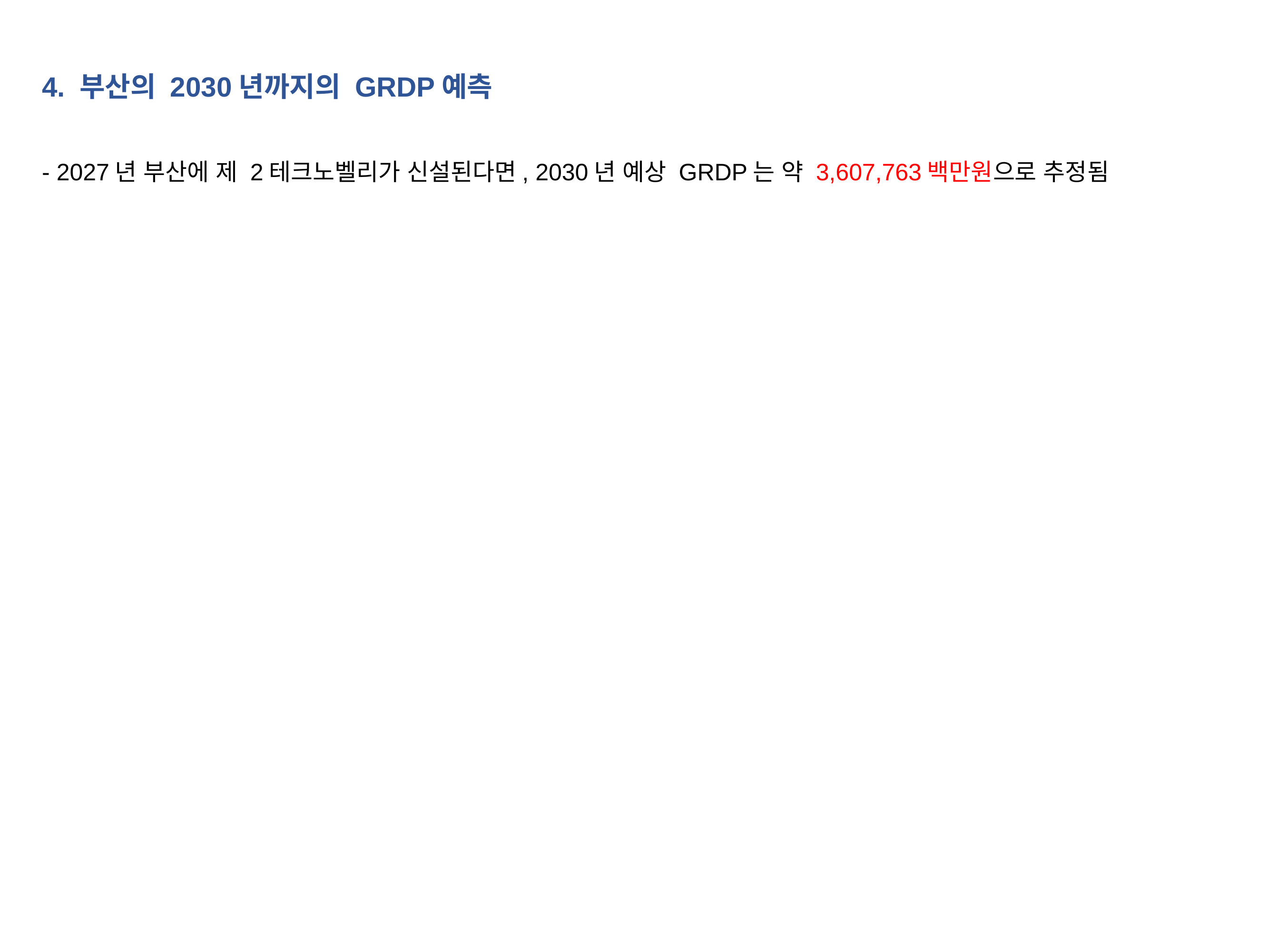

4. 부산의 2030년까지의 GRDP예측
- 2027년 부산에 제 2테크노벨리가 신설된다면, 2030년 예상 GRDP는 약 3,607,763백만원으로 추정됨